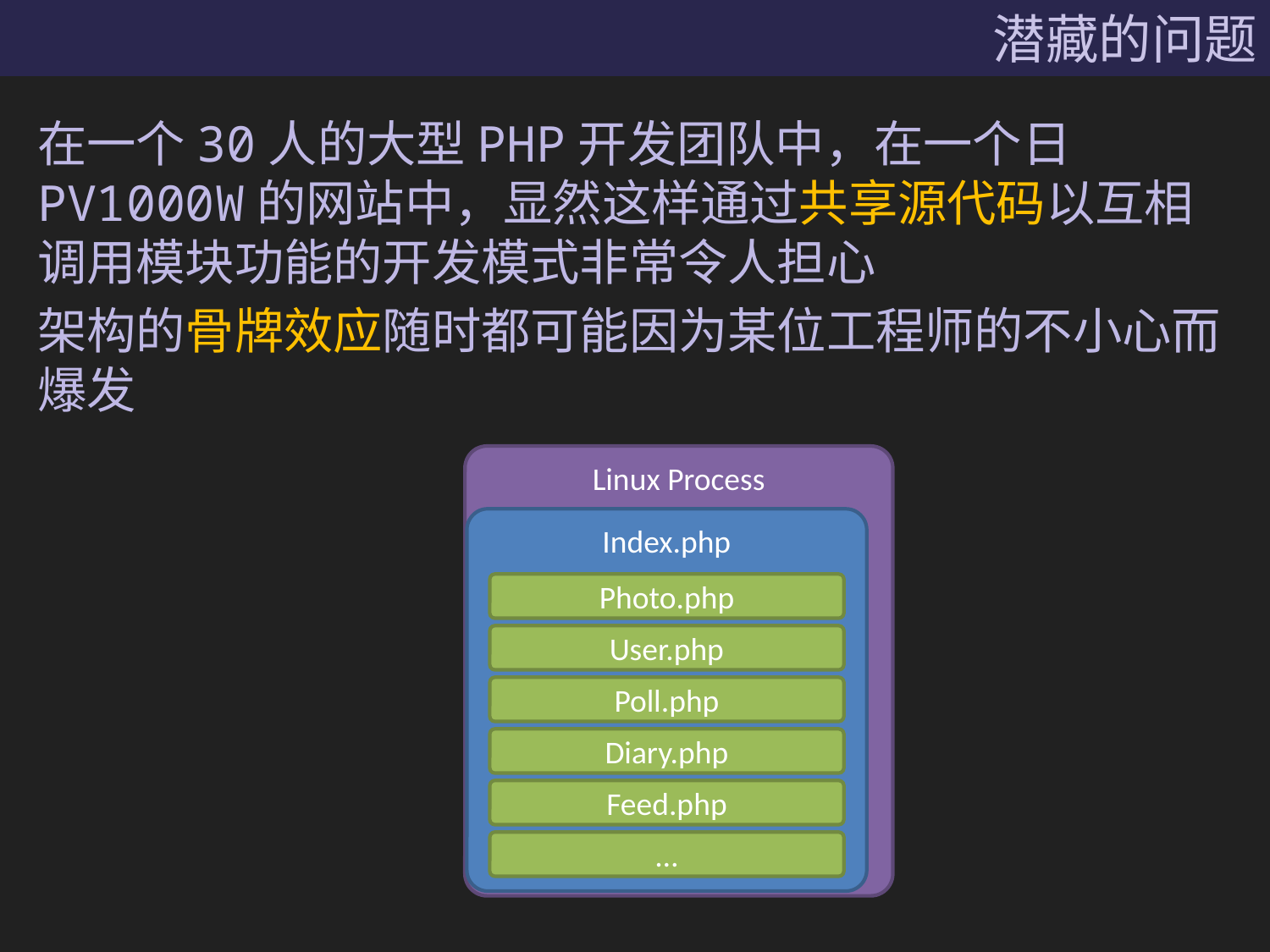

# 潜藏的问题
在一个30人的大型PHP开发团队中，在一个日PV1000W的网站中，显然这样通过共享源代码以互相调用模块功能的开发模式非常令人担心
架构的骨牌效应随时都可能因为某位工程师的不小心而爆发
Linux Process
Index.php
Photo.php
User.php
Poll.php
Diary.php
Feed.php
…